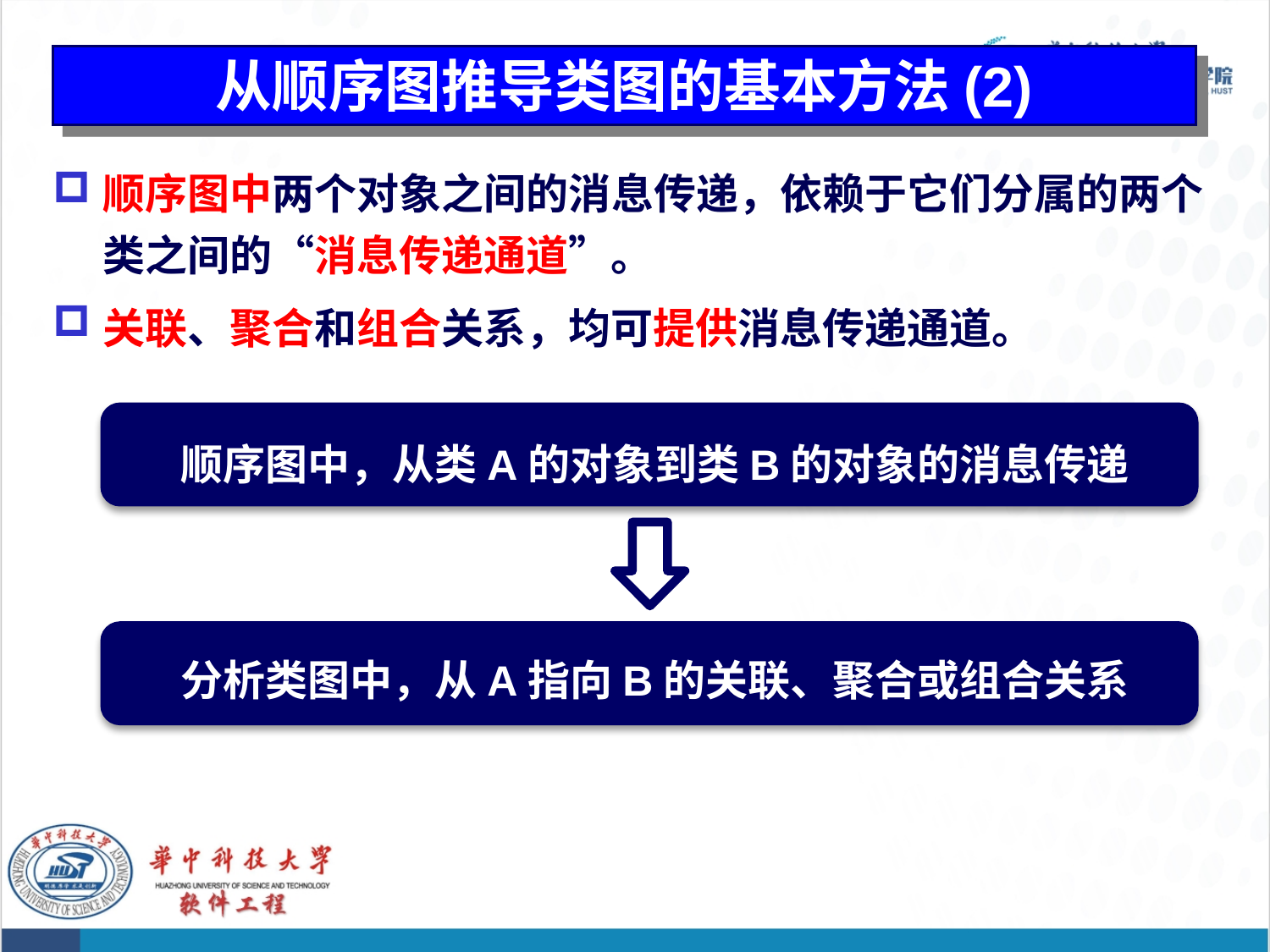

# 从顺序图推导类图的基本方法(2)
顺序图中两个对象之间的消息传递，依赖于它们分属的两个类之间的“消息传递通道”。
关联、聚合和组合关系，均可提供消息传递通道。

顺序图中，从类A的对象到类B的对象的消息传递

分析类图中，从A指向B的关联、聚合或组合关系